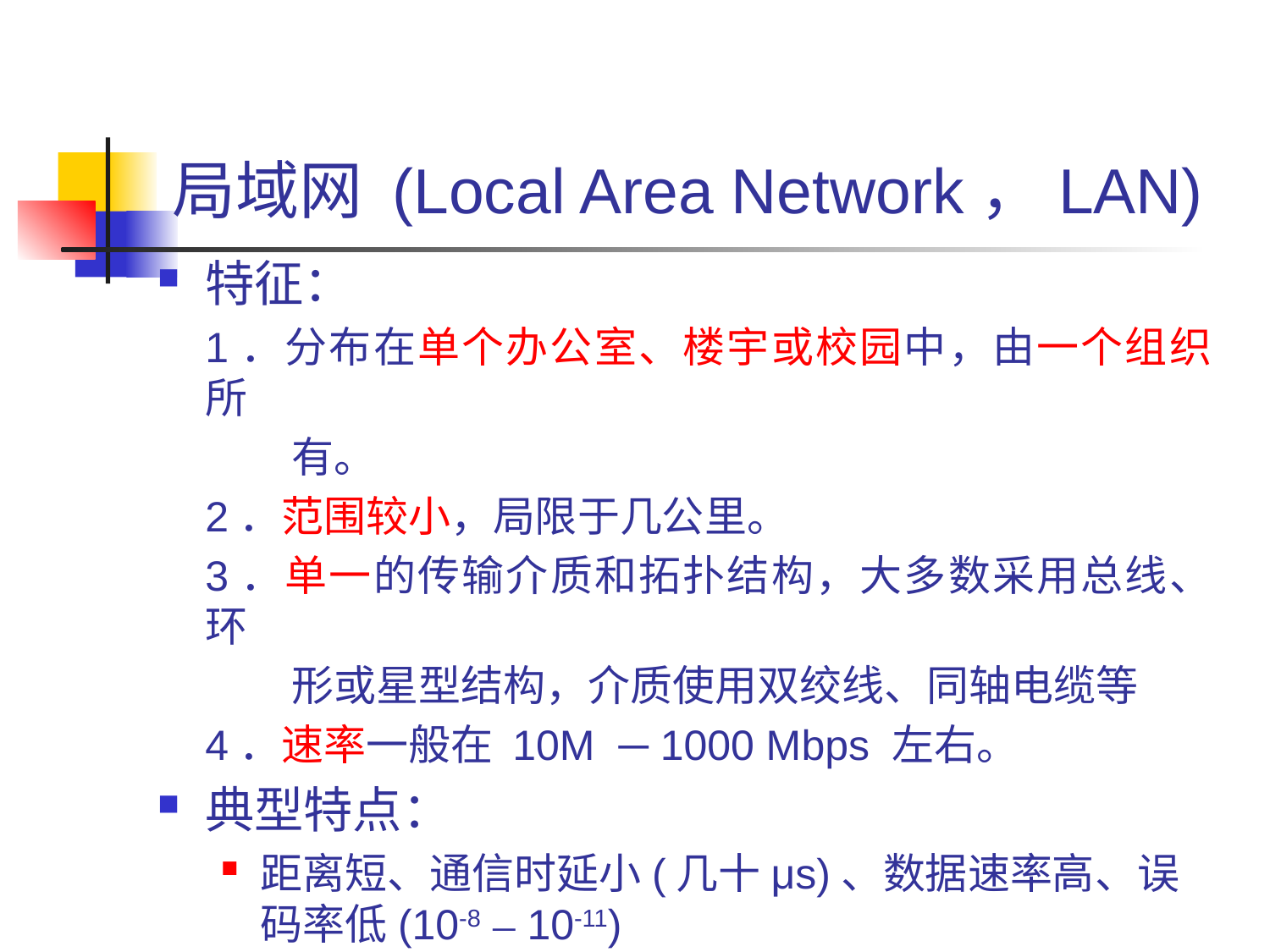

# 局域网 (Local Area Network，LAN)
特征：
	1．分布在单个办公室、楼宇或校园中，由一个组织所
             有。
	2．范围较小，局限于几公里。
	3．单一的传输介质和拓扑结构，大多数采用总线、环
             形或星型结构，介质使用双绞线、同轴电缆等
	4．速率一般在 10M  ─ 1000 Mbps 左右。
典型特点：
距离短、通信时延小(几十μs)、数据速率高、误码率低(10-8 ─ 10-11)